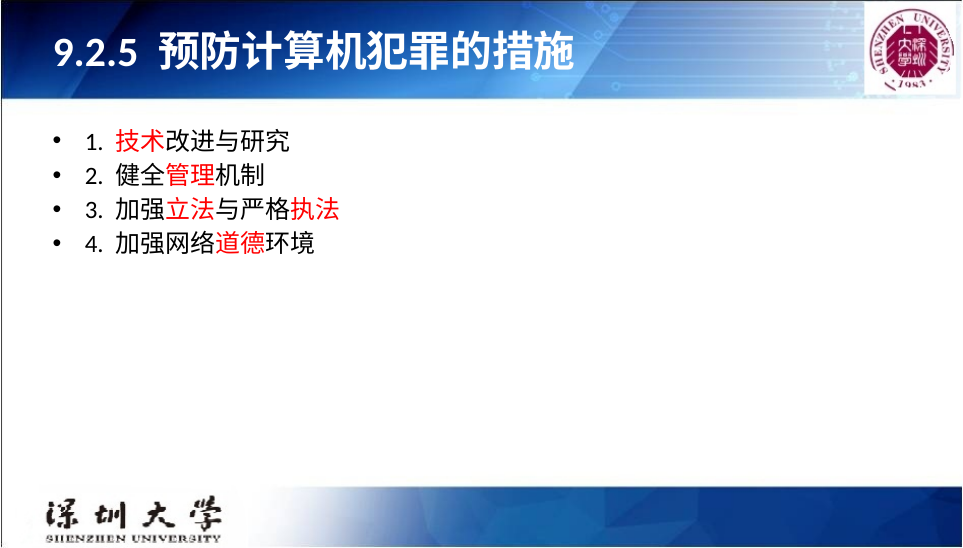

# 9.2.5 预防计算机犯罪的措施
1. 技术改进与研究
2. 健全管理机制
3. 加强立法与严格执法
4. 加强网络道德环境
333